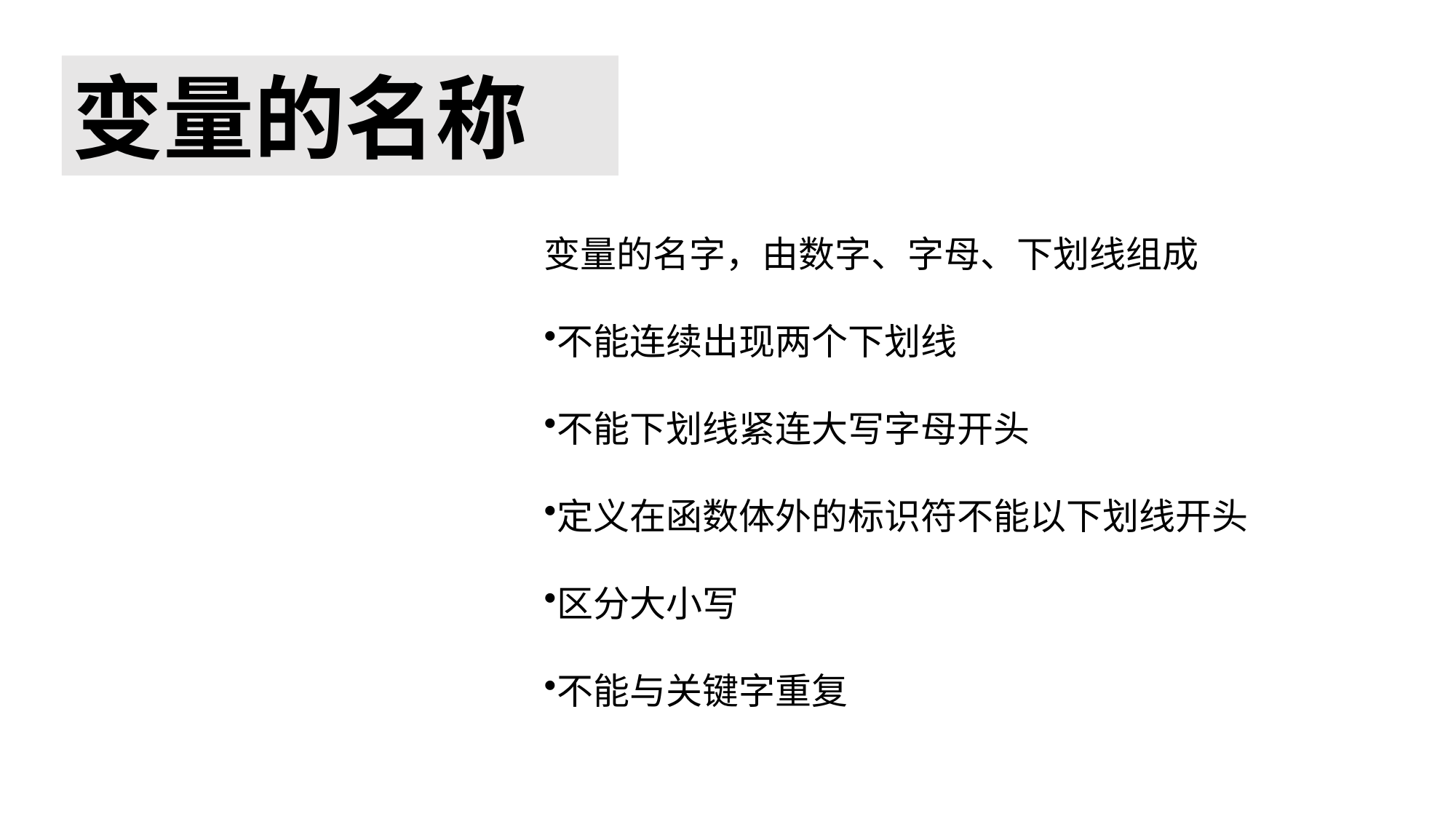

变量的名称
变量的名字，由数字、字母、下划线组成

不能连续出现两个下划线

不能下划线紧连大写字母开头

定义在函数体外的标识符不能以下划线开头

区分大小写

不能与关键字重复